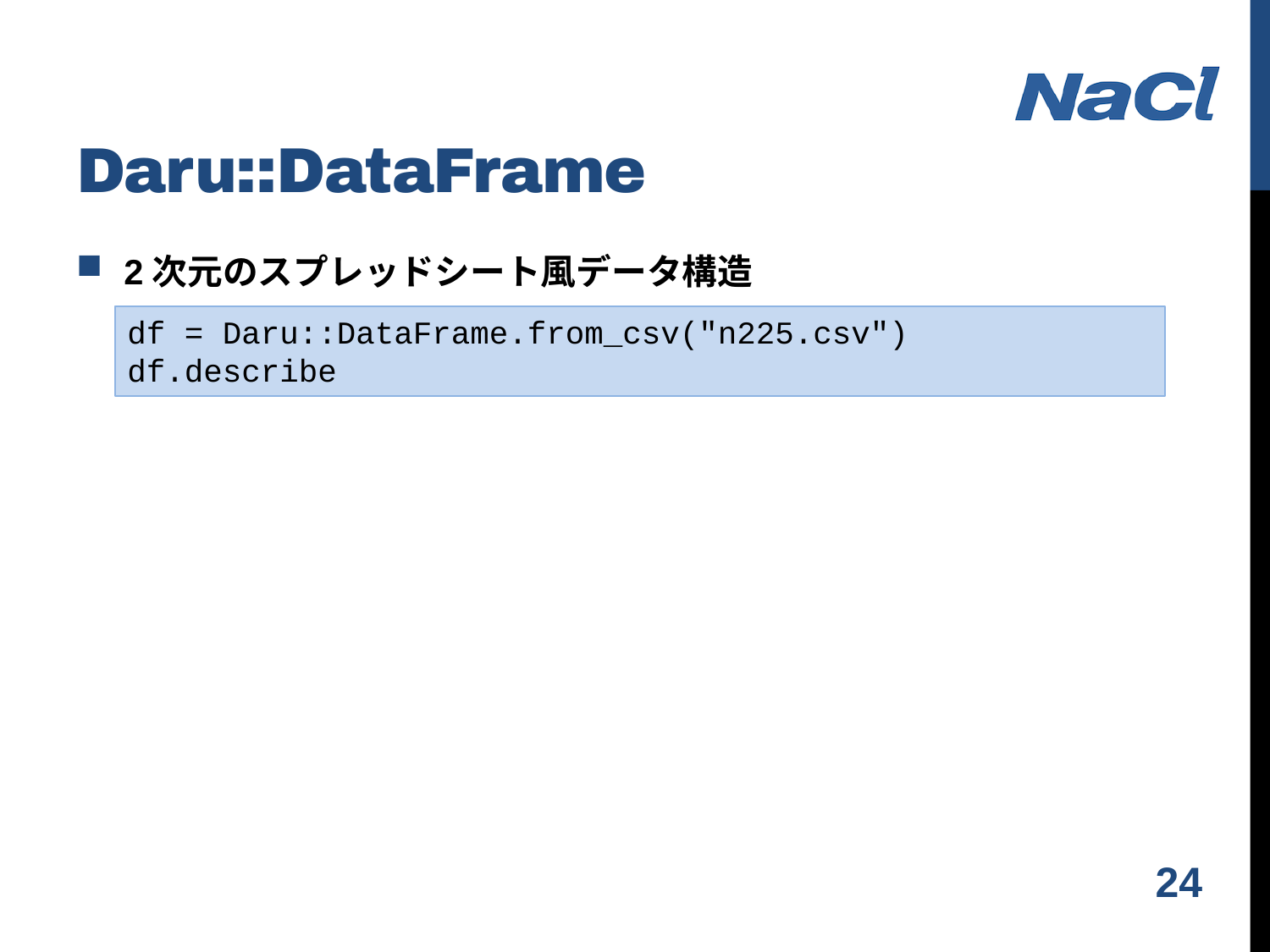

# Daru::DataFrame
2次元のスプレッドシート風データ構造

df = Daru::DataFrame.from_csv("n225.csv")
df.describe
24